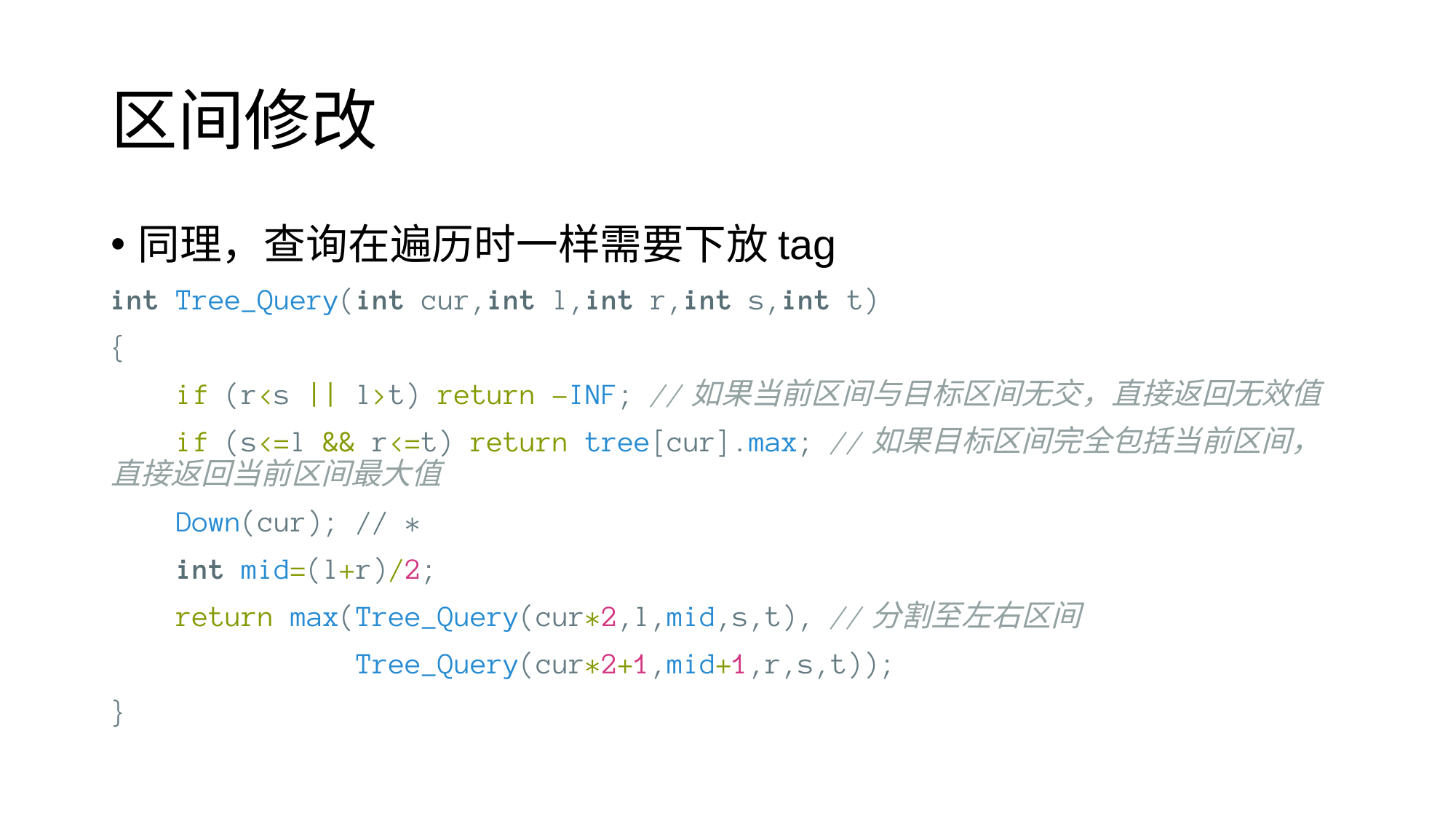

# 区间修改
同理，查询在遍历时一样需要下放tag
int Tree_Query(int cur,int l,int r,int s,int t)
{
    if (r<s || l>t) return -INF; //如果当前区间与目标区间无交，直接返回无效值
    if (s<=l && r<=t) return tree[cur].max; //如果目标区间完全包括当前区间，直接返回当前区间最大值
    Down(cur); // *
    int mid=(l+r)/2;
    return max(Tree_Query(cur*2,l,mid,s,t), //分割至左右区间
               Tree_Query(cur*2+1,mid+1,r,s,t));
}